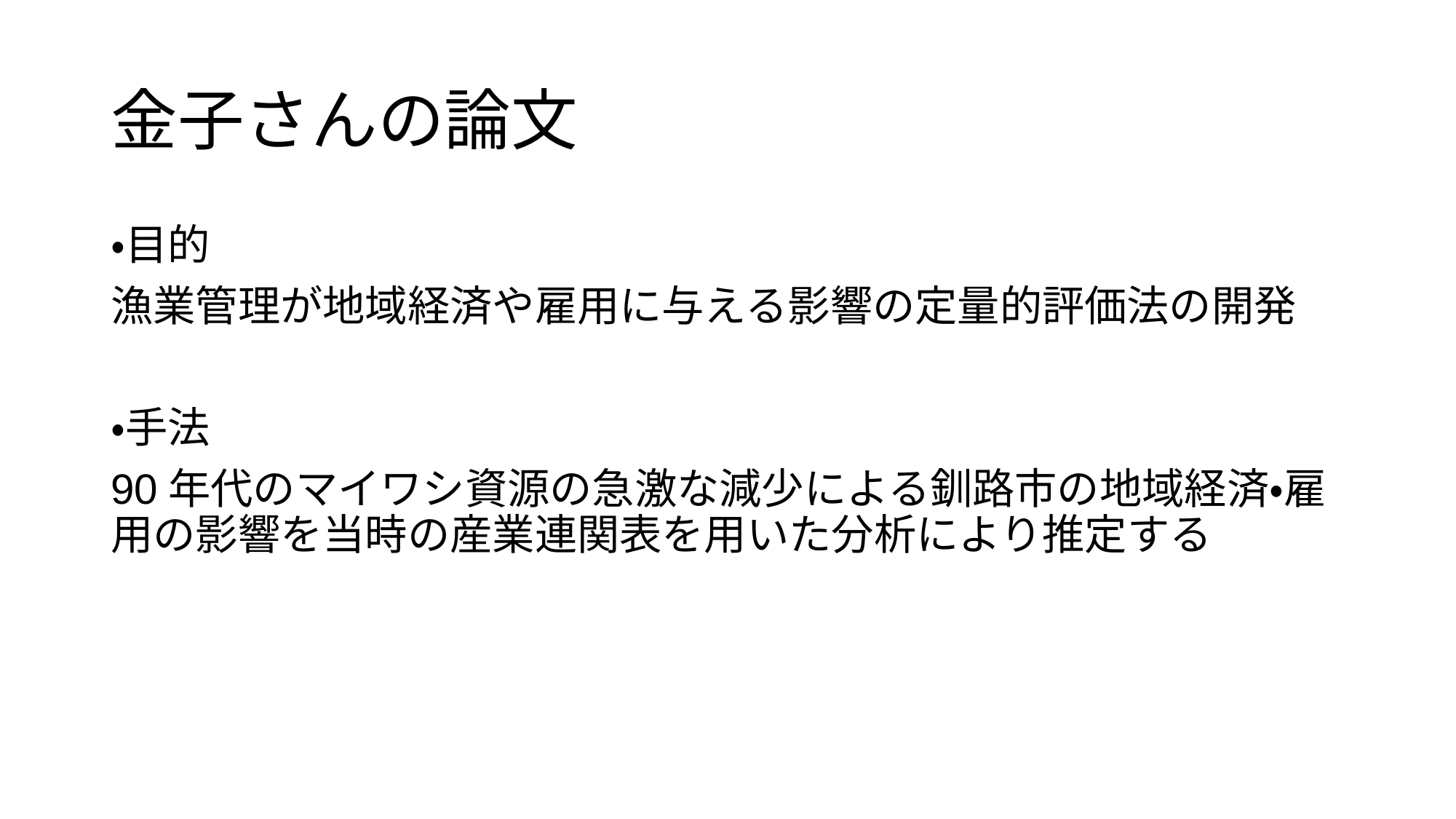

# 金子さんの論文
・目的
漁業管理が地域経済や雇用に与える影響の定量的評価法の開発

・手法
90年代のマイワシ資源の急激な減少による釧路市の地域経済・雇用の影響を当時の産業連関表を用いた分析により推定する